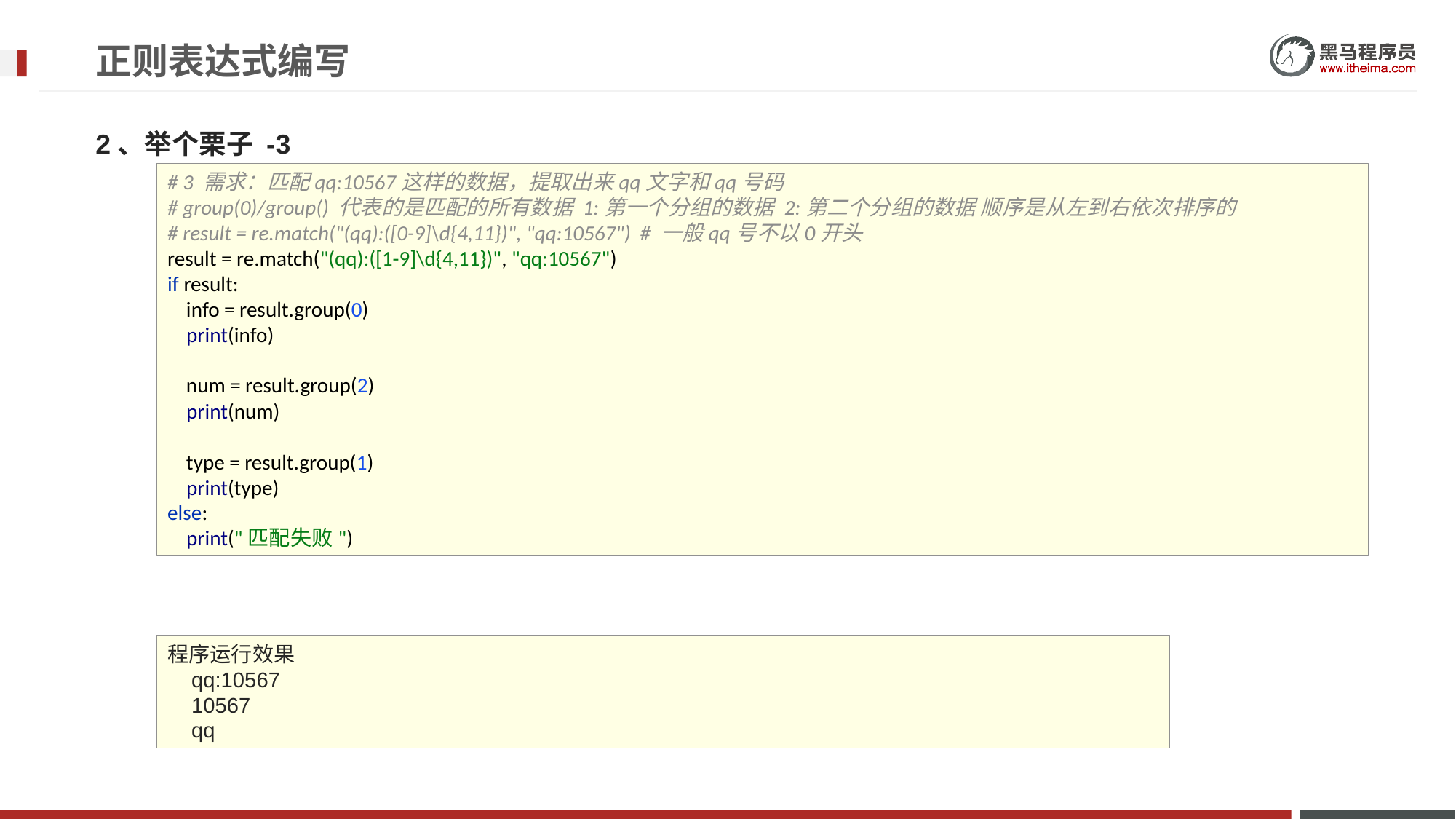

# 正则表达式编写
2、举个栗子 -3
# 3 需求：匹配qq:10567这样的数据，提取出来qq文字和qq号码 # group(0)/group() 代表的是匹配的所有数据 1:第一个分组的数据 2:第二个分组的数据 顺序是从左到右依次排序的 # result = re.match("(qq):([0-9]\d{4,11})", "qq:10567")  # 一般qq号不以0开头 result = re.match("(qq):([1-9]\d{4,11})", "qq:10567") if result: info = result.group(0) print(info) num = result.group(2) print(num) type = result.group(1) print(type) else: print("匹配失败")
程序运行效果
    qq:10567
    10567
    qq
程序运行结果：
    我想吃的水果: apple
    这个不是我想吃的水果banana
    这个不是我想吃的水果orange
    我想吃的水果: pear